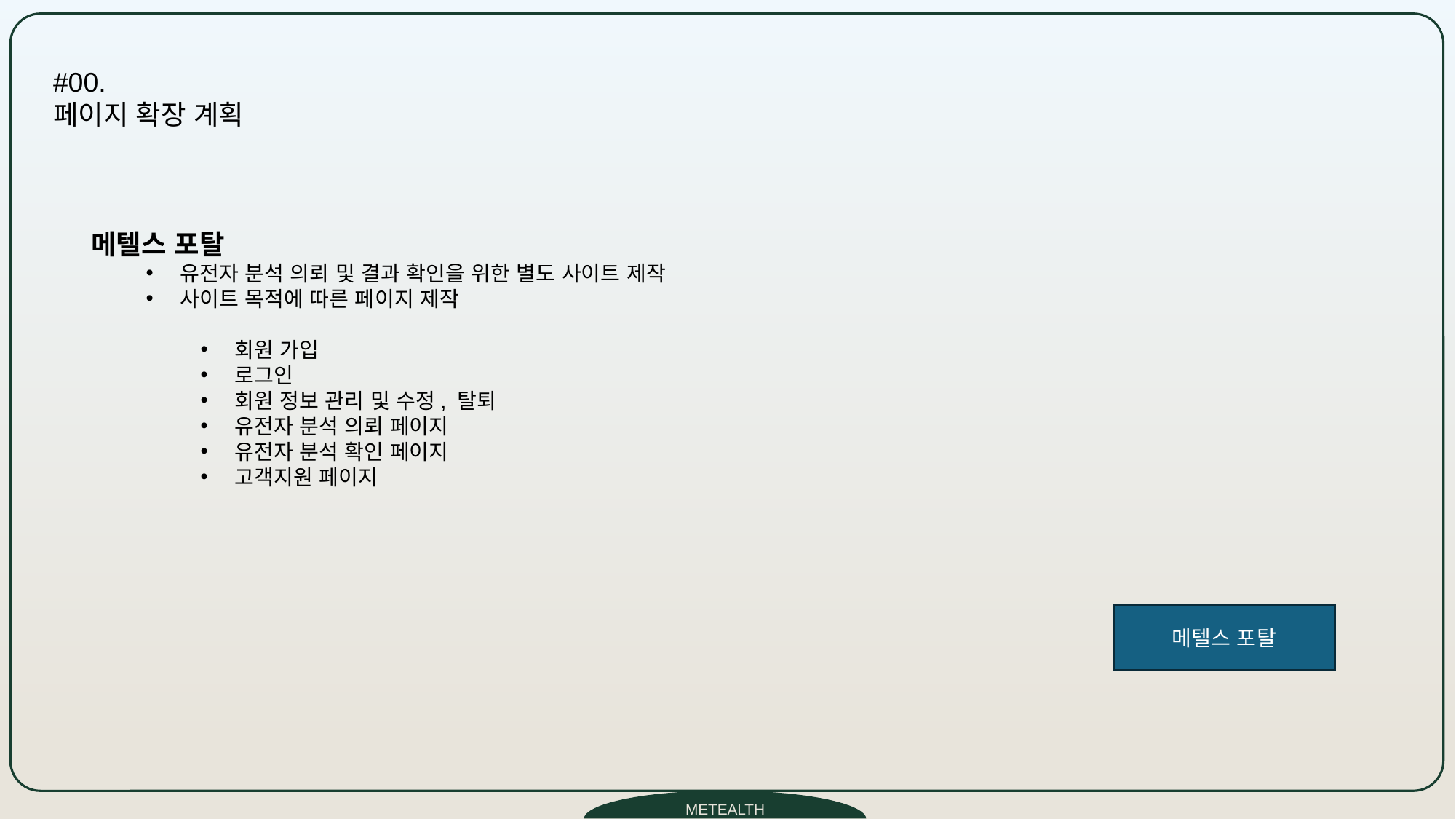

#00.
페이지 확장 계획

메텔스 포탈
유전자 분석 의뢰 및 결과 확인을 위한 별도 사이트 제작
사이트 목적에 따른 페이지 제작
회원 가입
로그인
회원 정보 관리 및 수정, 탈퇴
유전자 분석 의뢰 페이지
유전자 분석 확인 페이지
고객지원 페이지

메텔스 포탈
METEALTH